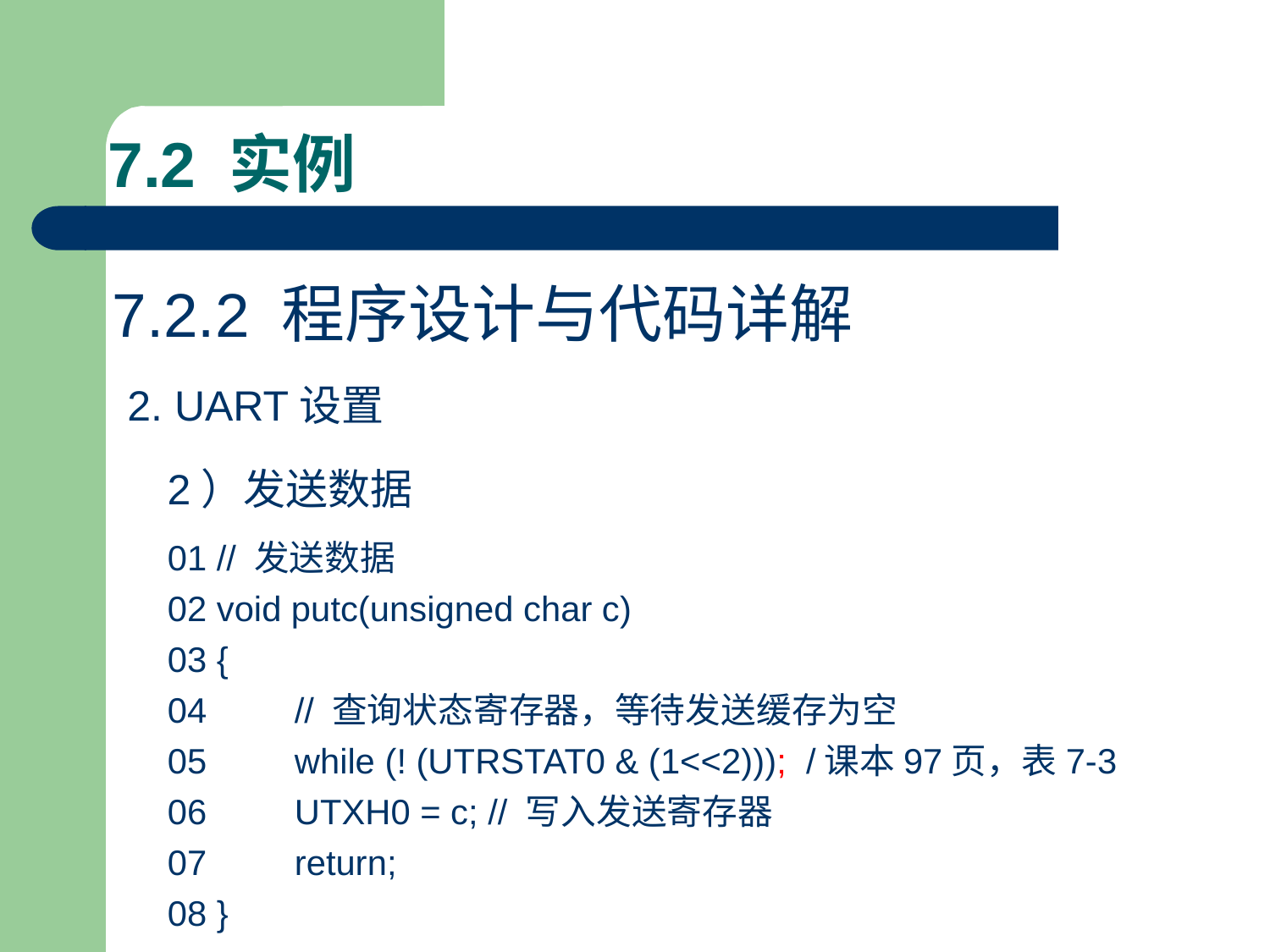

# 7.2 实例
7.2.2 程序设计与代码详解
2. UART设置
2）发送数据
01 // 发送数据
02 void putc(unsigned char c)
03 {
04	// 查询状态寄存器，等待发送缓存为空
05	while (! (UTRSTAT0 & (1<<2)));  /课本97页，表7-3
06	UTXH0 = c; // 写入发送寄存器
07	return;
08 }